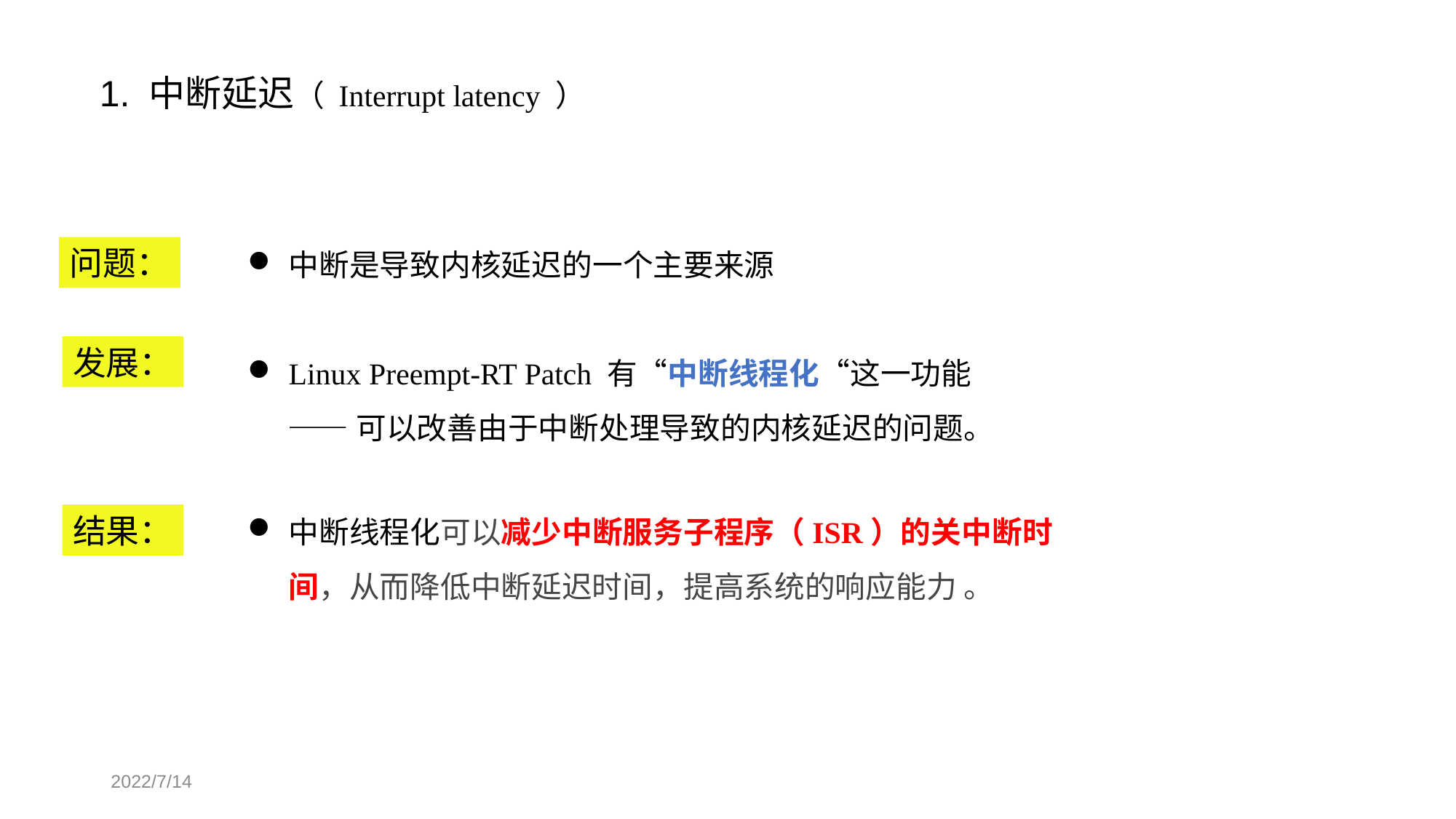

1. 中断延迟（ Interrupt latency ）
问题：
中断是导致内核延迟的一个主要来源
Linux Preempt-RT Patch 有“中断线程化“这一功能
      ——可以改善由于中断处理导致的内核延迟的问题。
发展：
中断线程化可以减少中断服务子程序（ISR）的关中断时间，从而降低中断延迟时间，提高系统的响应能力 。
结果：
2022/7/14